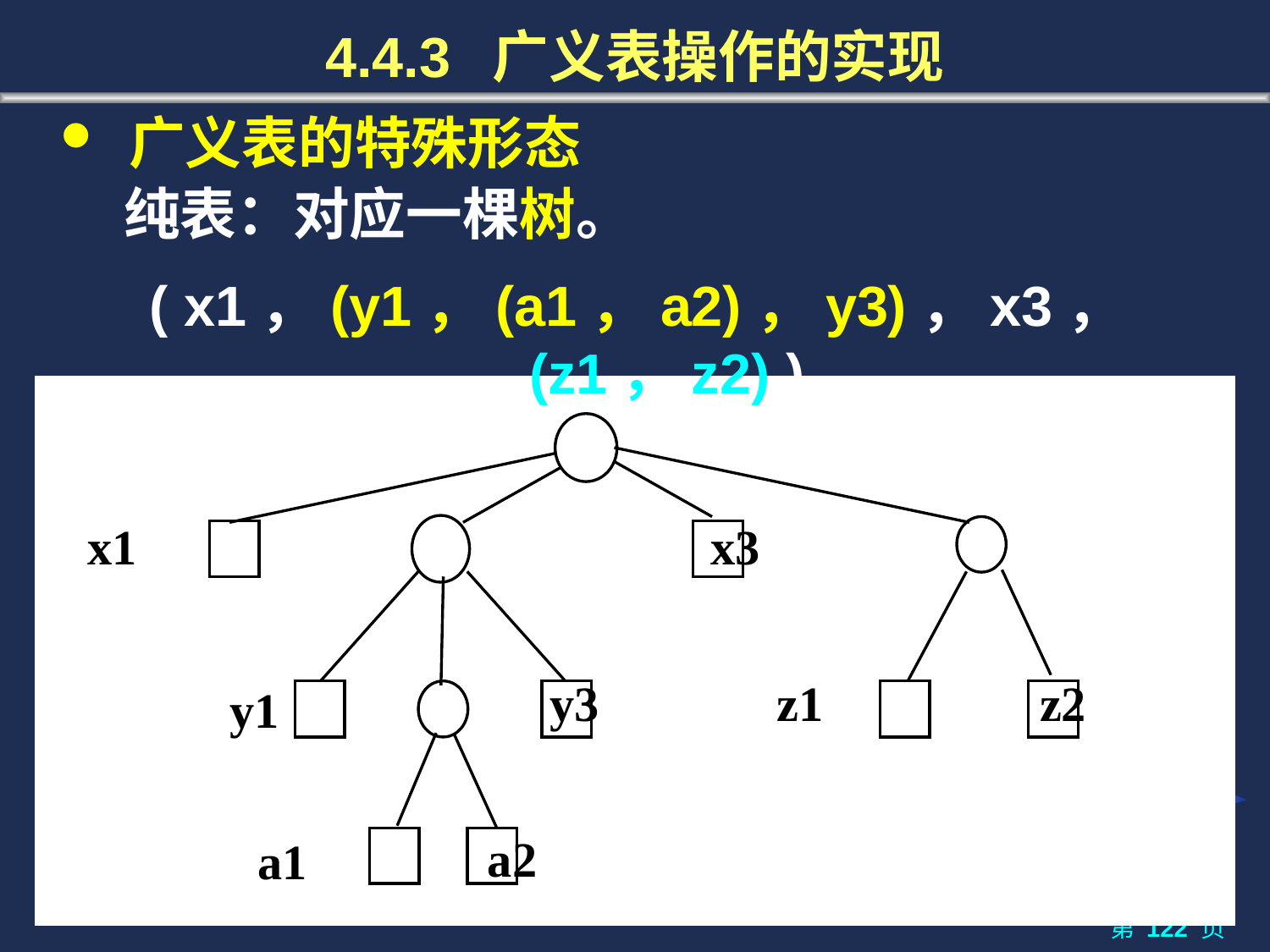

4.4.3  广义表操作的实现
 广义表的特殊形态
纯表：对应一棵树。
( x1，(y1，(a1，a2)，y3)，x3，(z1，z2) )

x1

x3

y3
z1
z2
y1

a2
a1
第 122 页